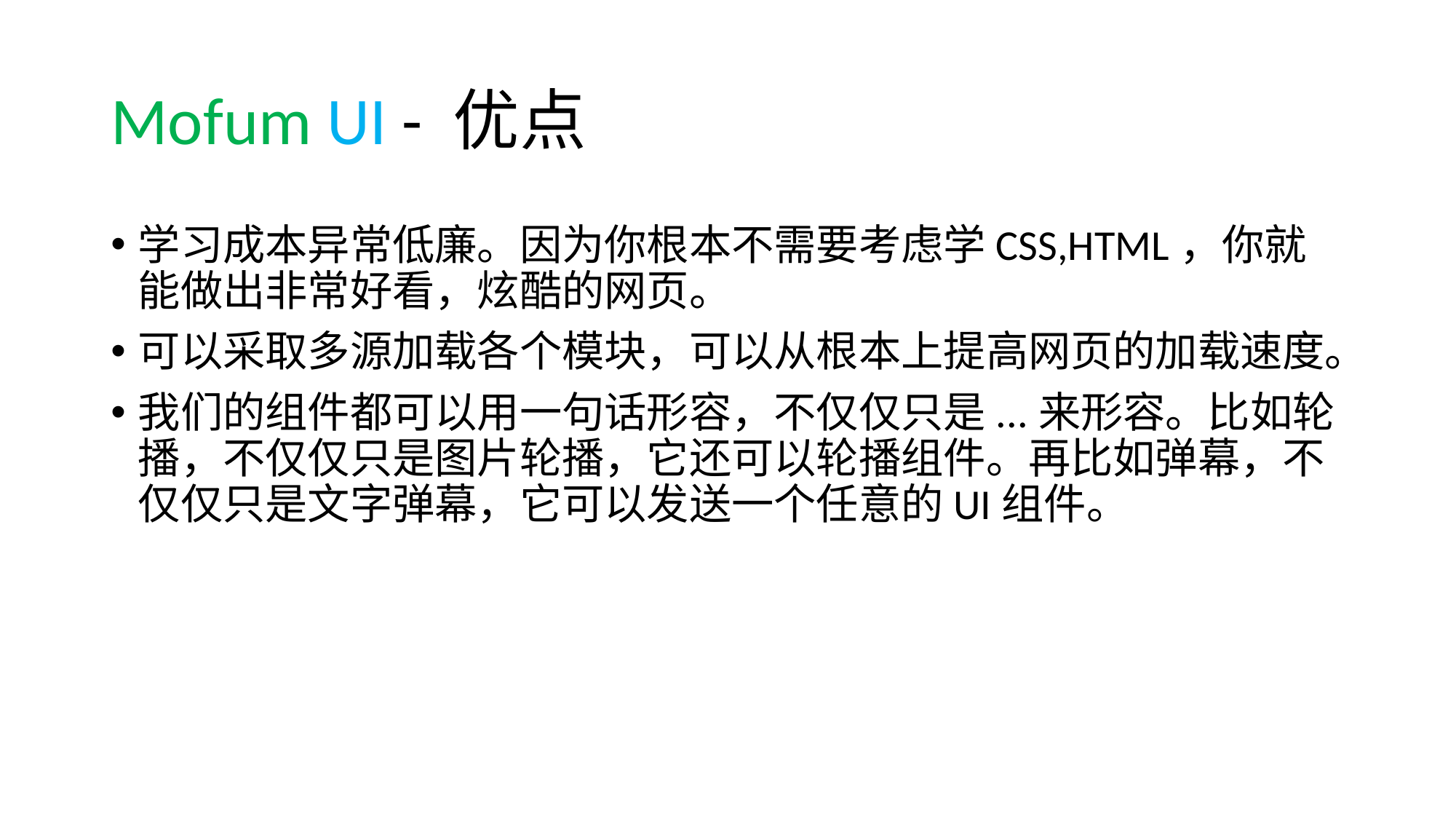

# Mofum UI - 优点
学习成本异常低廉。因为你根本不需要考虑学CSS,HTML，你就能做出非常好看，炫酷的网页。
可以采取多源加载各个模块，可以从根本上提高网页的加载速度。
我们的组件都可以用一句话形容，不仅仅只是...来形容。比如轮播，不仅仅只是图片轮播，它还可以轮播组件。再比如弹幕，不仅仅只是文字弹幕，它可以发送一个任意的UI组件。